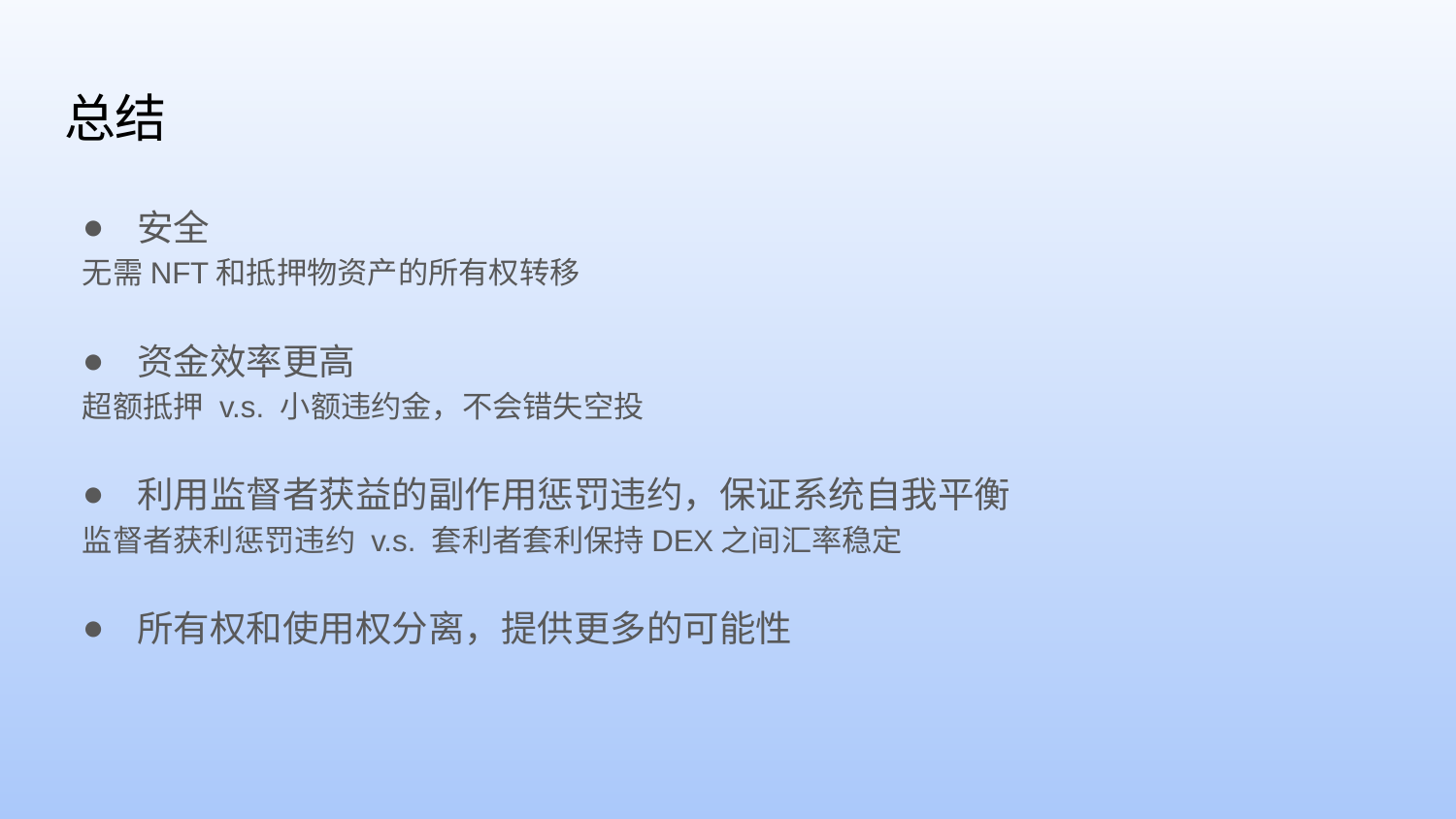

# 总结
安全
无需NFT和抵押物资产的所有权转移

资金效率更高
超额抵押 v.s. 小额违约金，不会错失空投

利用监督者获益的副作用惩罚违约，保证系统自我平衡
监督者获利惩罚违约 v.s. 套利者套利保持DEX之间汇率稳定

所有权和使用权分离，提供更多的可能性